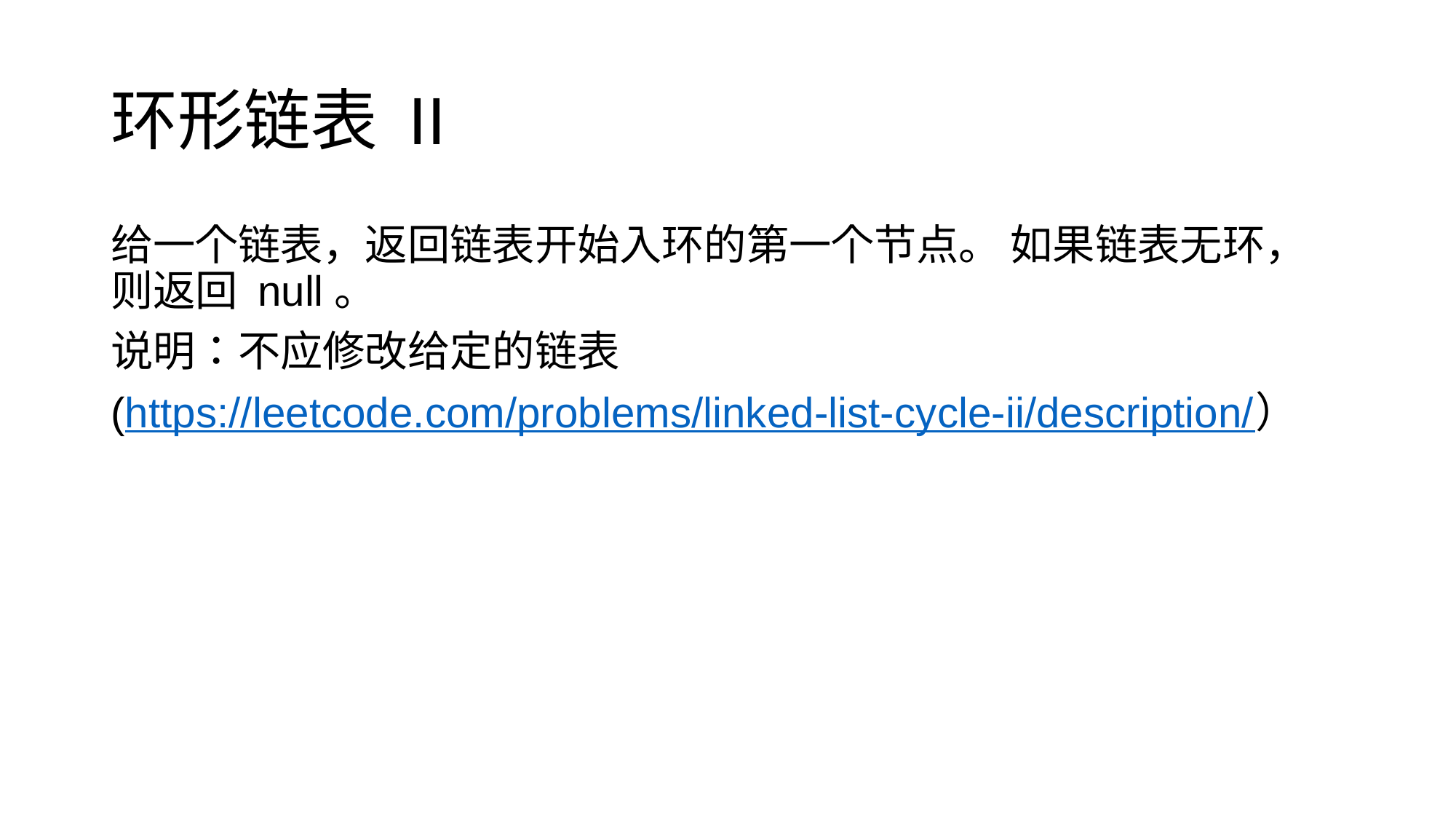

# 环形链表 II
给一个链表，返回链表开始入环的第一个节点。 如果链表无环，则返回 null。
说明：不应修改给定的链表
(https://leetcode.com/problems/linked-list-cycle-ii/description/）